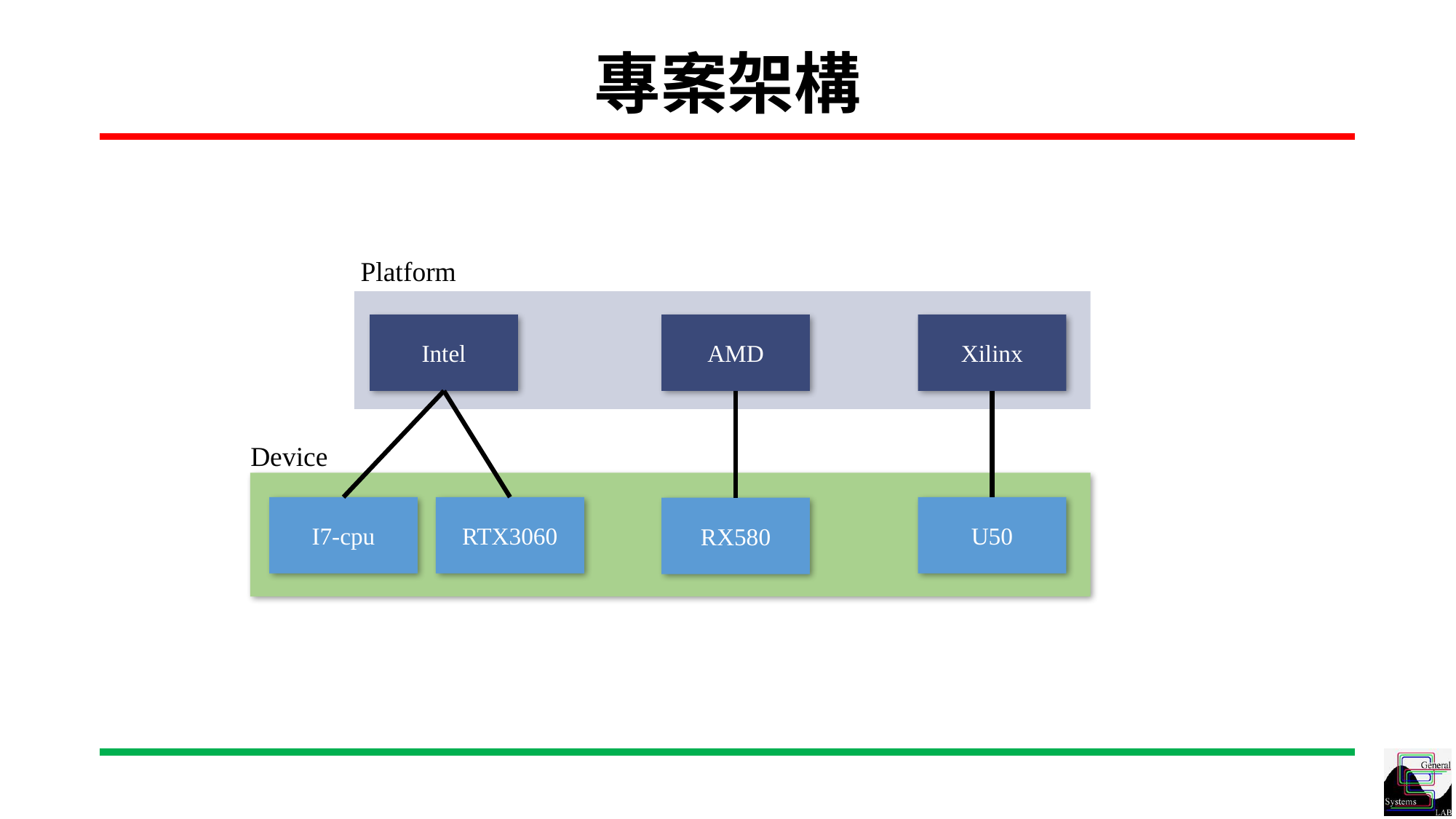

# 專案架構
Platform

Intel
AMD
Xilinx
Device

I7-cpu
RTX3060
U50
RX580